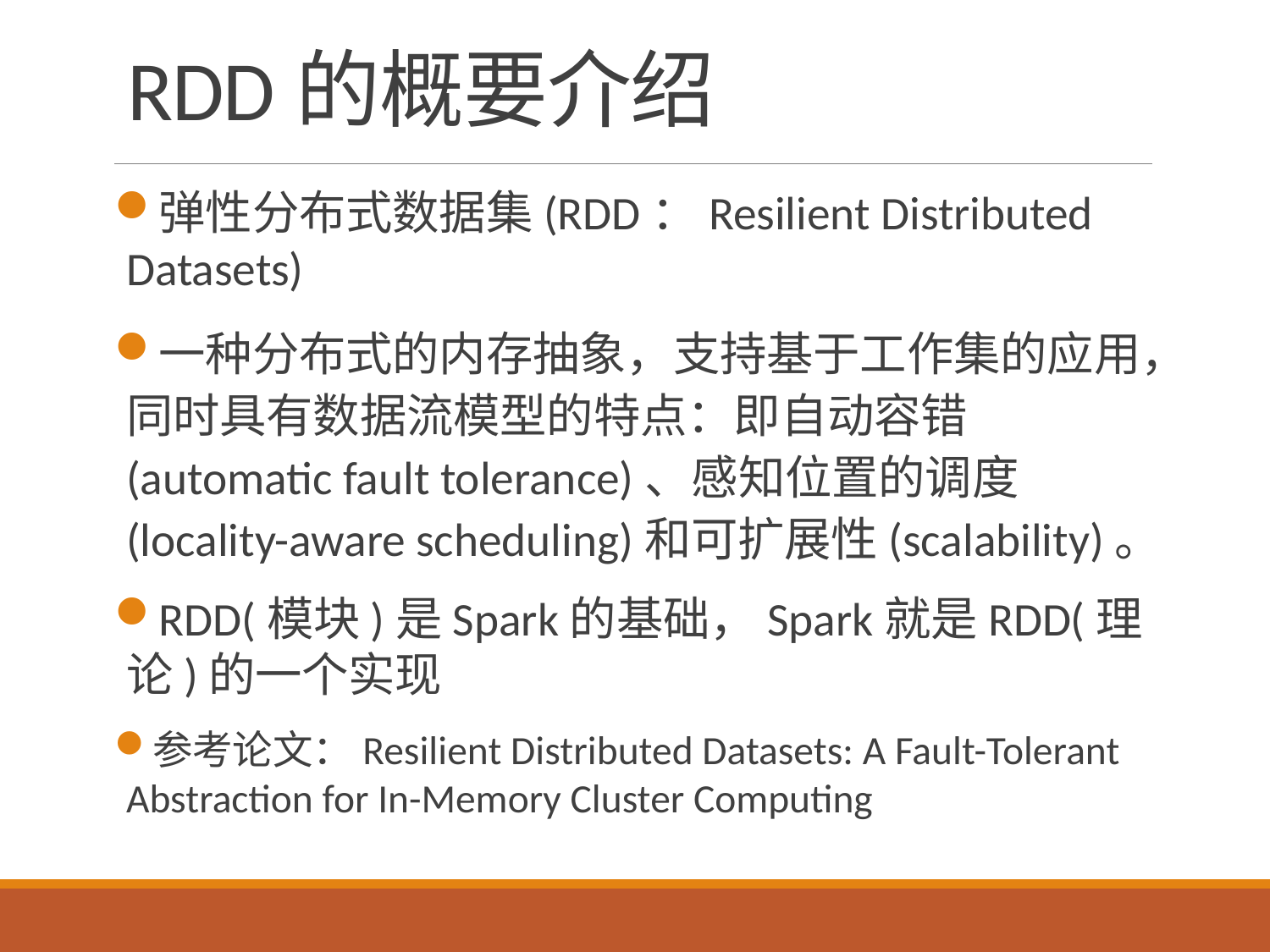

# RDD的概要介绍
弹性分布式数据集(RDD：Resilient Distributed Datasets)
一种分布式的内存抽象，支持基于工作集的应用，同时具有数据流模型的特点：即自动容错(automatic fault tolerance)、感知位置的调度(locality-aware scheduling)和可扩展性(scalability)。
RDD(模块)是Spark的基础，Spark就是RDD(理论)的一个实现
参考论文：Resilient Distributed Datasets: A Fault-Tolerant Abstraction for In-Memory Cluster Computing